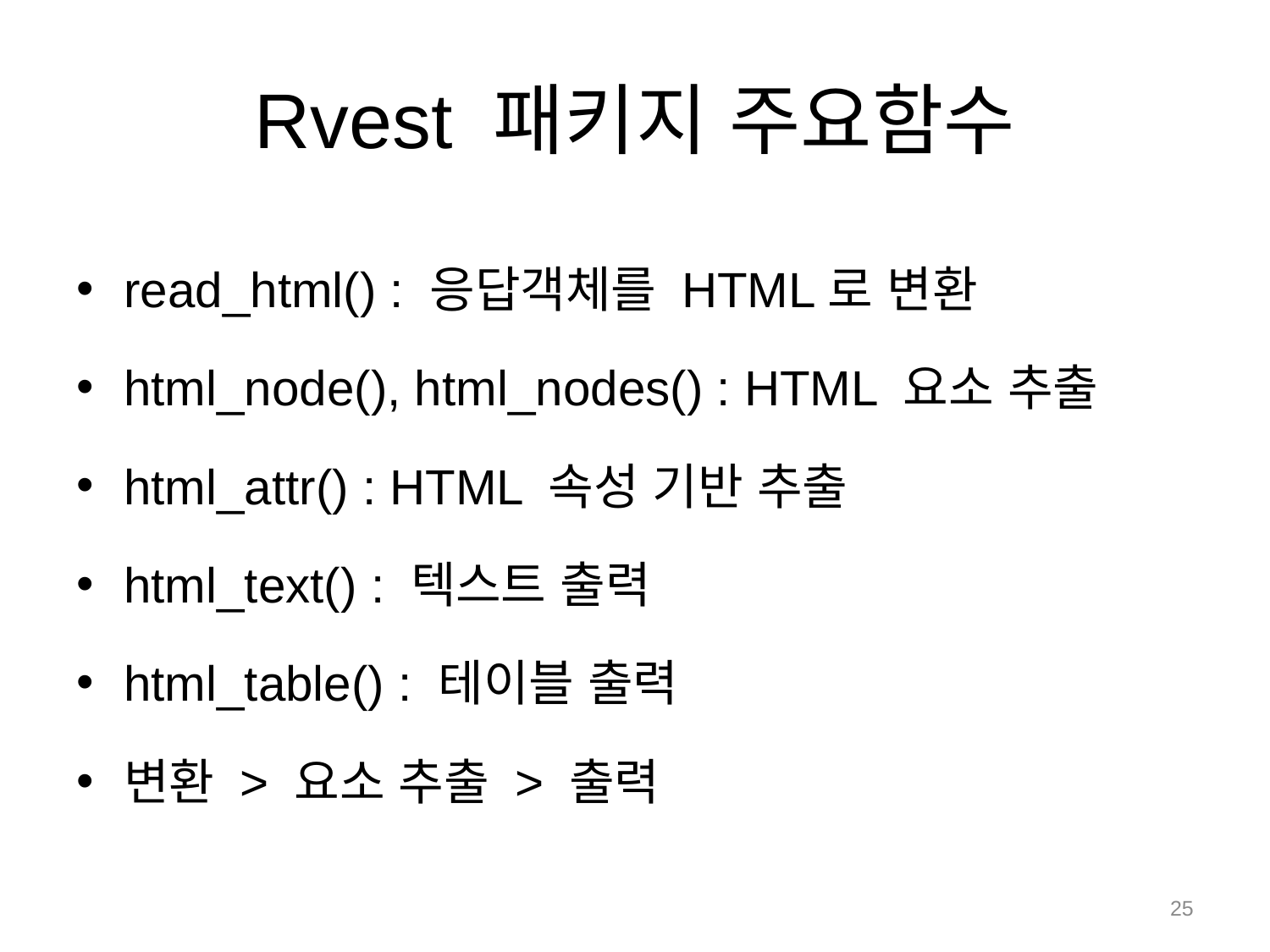

# Rvest 패키지 주요함수
read_html() : 응답객체를 HTML로 변환
html_node(), html_nodes() : HTML 요소 추출
html_attr() : HTML 속성 기반 추출
html_text() : 텍스트 출력
html_table() : 테이블 출력
변환 > 요소 추출 > 출력
25